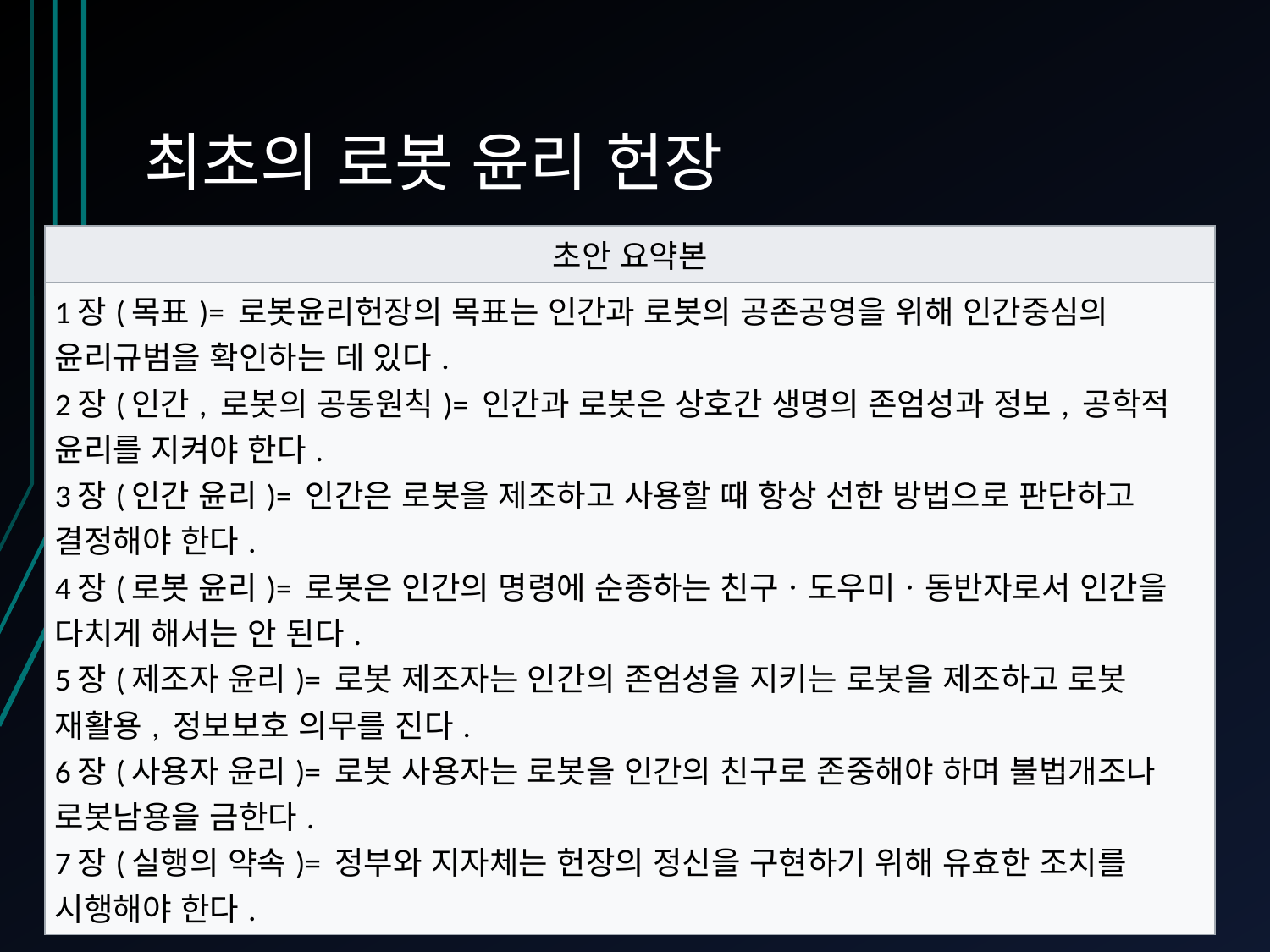

# 최초의 로봇 윤리 헌장
| 초안 요약본 |
| --- |
| 1장(목표)= 로봇윤리헌장의 목표는 인간과 로봇의 공존공영을 위해 인간중심의 윤리규범을 확인하는 데 있다. 2장(인간, 로봇의 공동원칙)= 인간과 로봇은 상호간 생명의 존엄성과 정보, 공학적 윤리를 지켜야 한다. 3장(인간 윤리)= 인간은 로봇을 제조하고 사용할 때 항상 선한 방법으로 판단하고 결정해야 한다. 4장(로봇 윤리)= 로봇은 인간의 명령에 순종하는 친구ㆍ도우미ㆍ동반자로서 인간을 다치게 해서는 안 된다. 5장(제조자 윤리)= 로봇 제조자는 인간의 존엄성을 지키는 로봇을 제조하고 로봇 재활용, 정보보호 의무를 진다. 6장(사용자 윤리)= 로봇 사용자는 로봇을 인간의 친구로 존중해야 하며 불법개조나 로봇남용을 금한다. 7장(실행의 약속)= 정부와 지자체는 헌장의 정신을 구현하기 위해 유효한 조치를 시행해야 한다. |